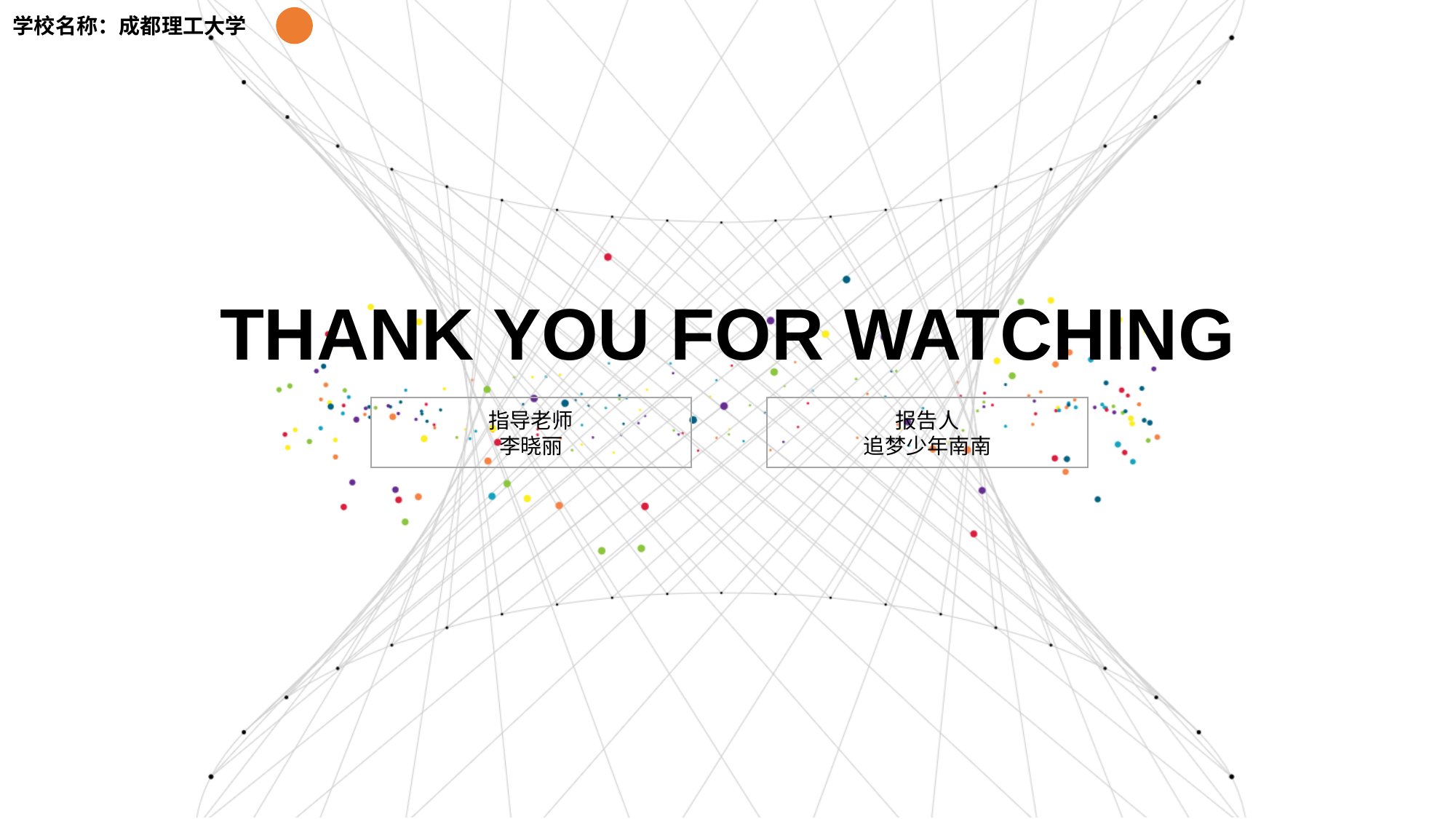

学校名称：成都理工大学

THANK YOU FOR WATCHING
指导老师
李晓丽
报告人
追梦少年南南